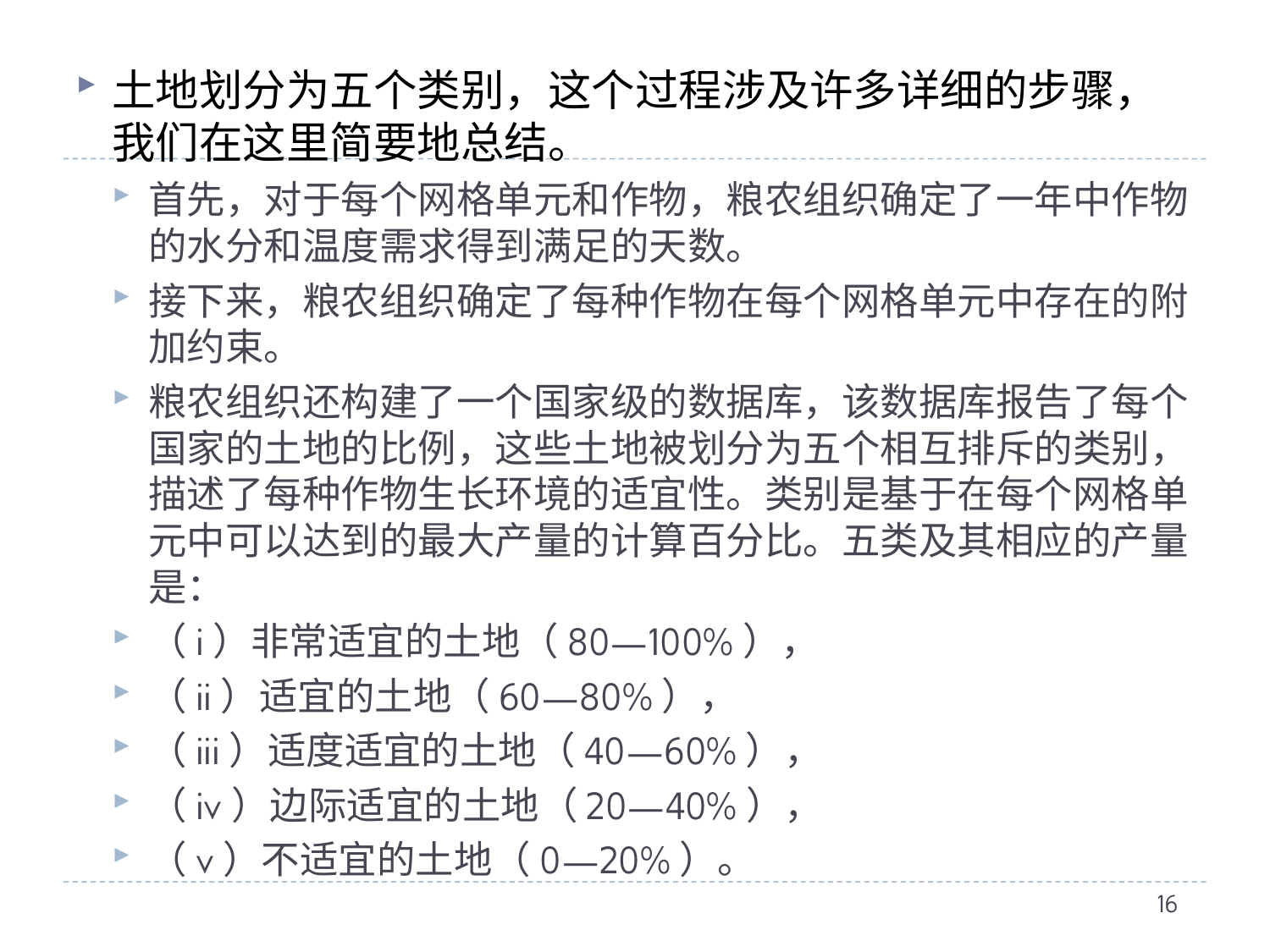

土地划分为五个类别，这个过程涉及许多详细的步骤，我们在这里简要地总结。
首先，对于每个网格单元和作物，粮农组织确定了一年中作物的水分和温度需求得到满足的天数。
接下来，粮农组织确定了每种作物在每个网格单元中存在的附加约束。
粮农组织还构建了一个国家级的数据库，该数据库报告了每个国家的土地的比例，这些土地被划分为五个相互排斥的类别，描述了每种作物生长环境的适宜性。类别是基于在每个网格单元中可以达到的最大产量的计算百分比。五类及其相应的产量是：
（i）非常适宜的土地（80—100%），
（ii）适宜的土地（60—80%），
（iii）适度适宜的土地（40—60%），
（iv）边际适宜的土地（20—40%），
（v）不适宜的土地（0—20%）。
16